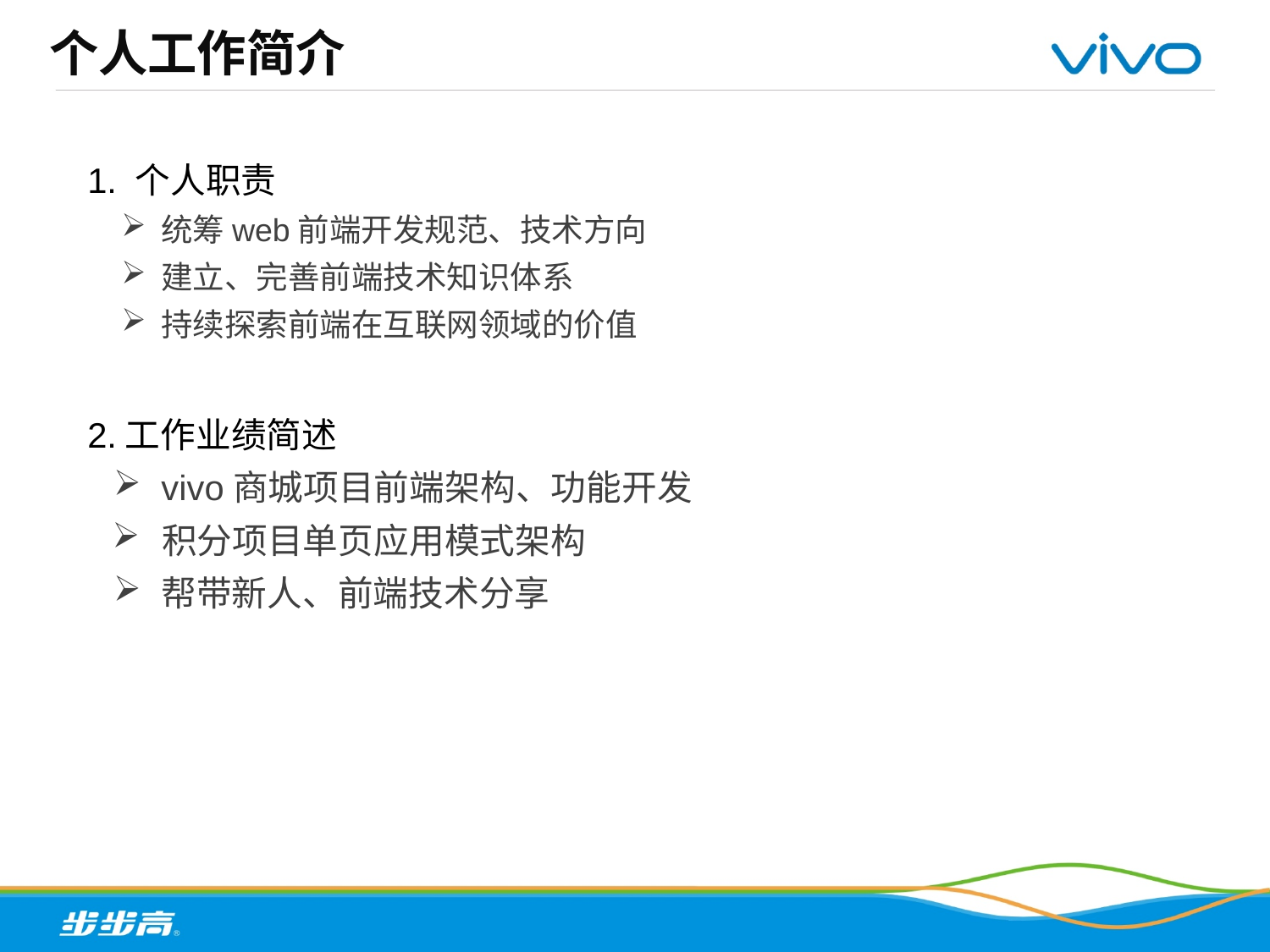

个人工作简介
1. 个人职责
统筹web前端开发规范、技术方向
建立、完善前端技术知识体系
持续探索前端在互联网领域的价值
2.工作业绩简述
vivo商城项目前端架构、功能开发
积分项目单页应用模式架构
帮带新人、前端技术分享